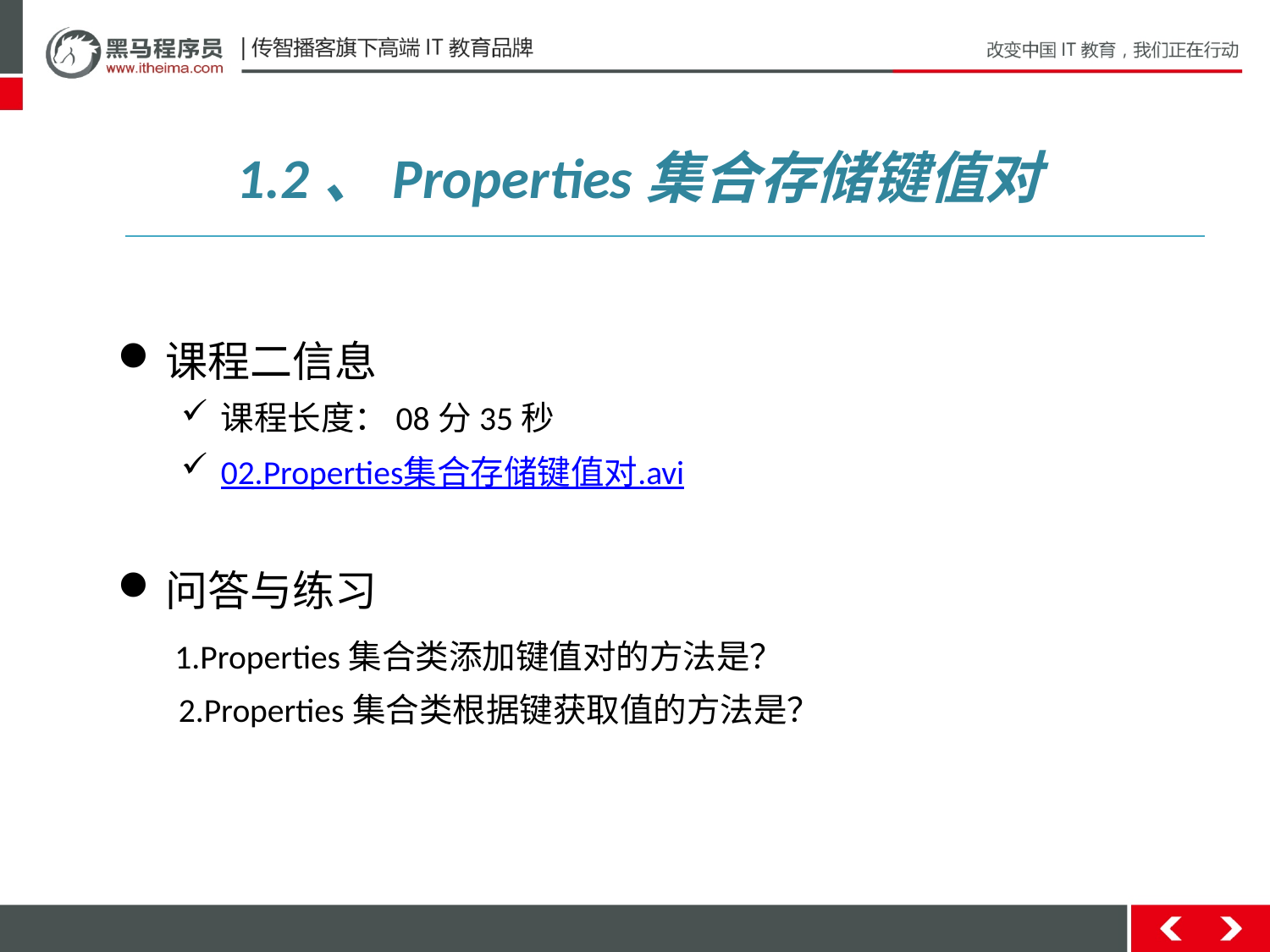

1.2、Properties集合存储键值对

课程二信息
课程长度：08分35秒
02.Properties集合存储键值对.avi

问答与练习
      1.Properties集合类添加键值对的方法是？
        2.Properties集合类根据键获取值的方法是？